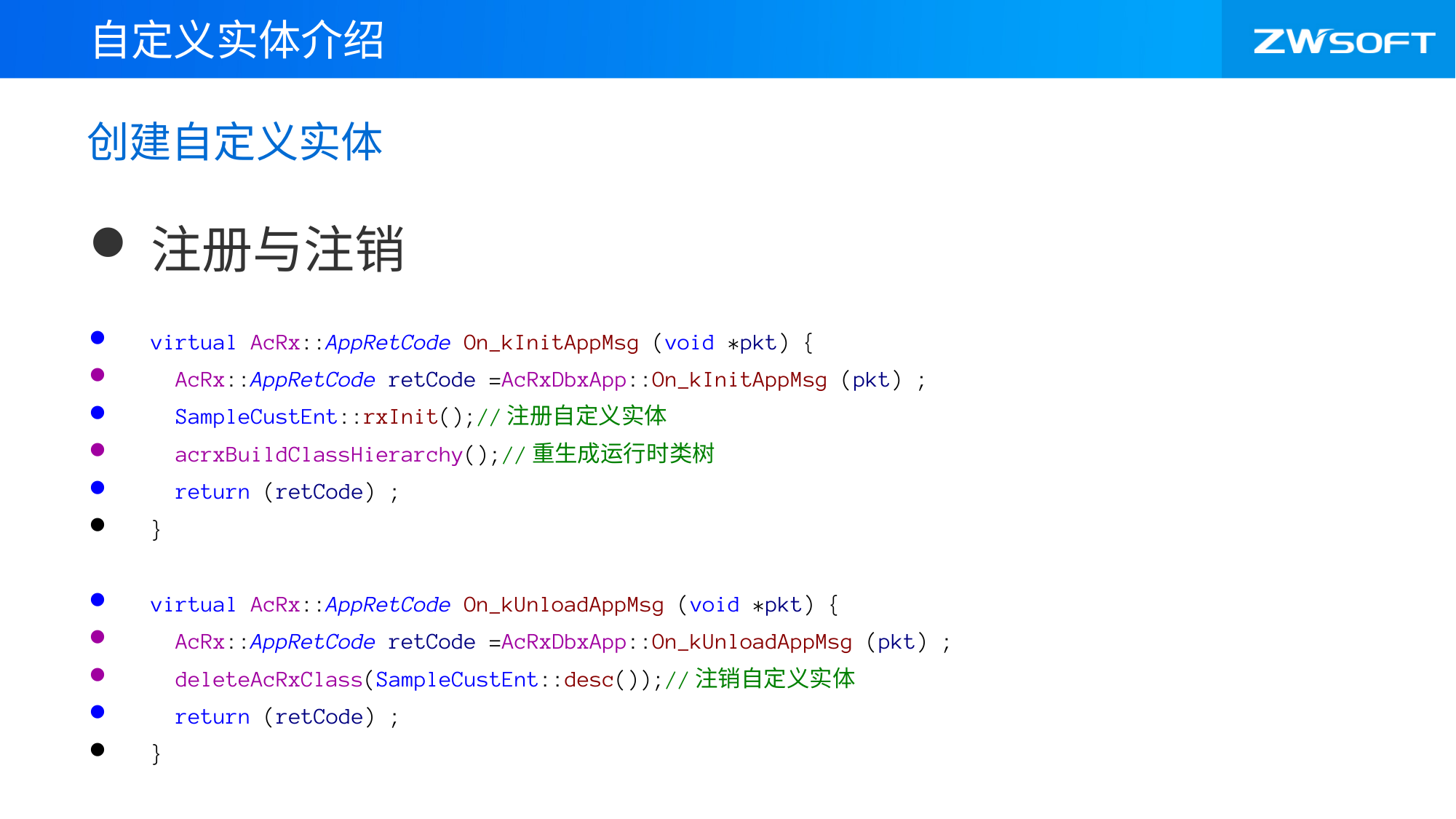

自定义实体介绍
# 创建自定义实体
注册与注销

virtual AcRx::AppRetCode On_kInitAppMsg (void *pkt) {
  AcRx::AppRetCode retCode =AcRxDbxApp::On_kInitAppMsg (pkt) ;
  SampleCustEnt::rxInit();//注册自定义实体
  acrxBuildClassHierarchy();//重生成运行时类树
  return (retCode) ;
}

virtual AcRx::AppRetCode On_kUnloadAppMsg (void *pkt) {
  AcRx::AppRetCode retCode =AcRxDbxApp::On_kUnloadAppMsg (pkt) ;
  deleteAcRxClass(SampleCustEnt::desc());//注销自定义实体
  return (retCode) ;
}